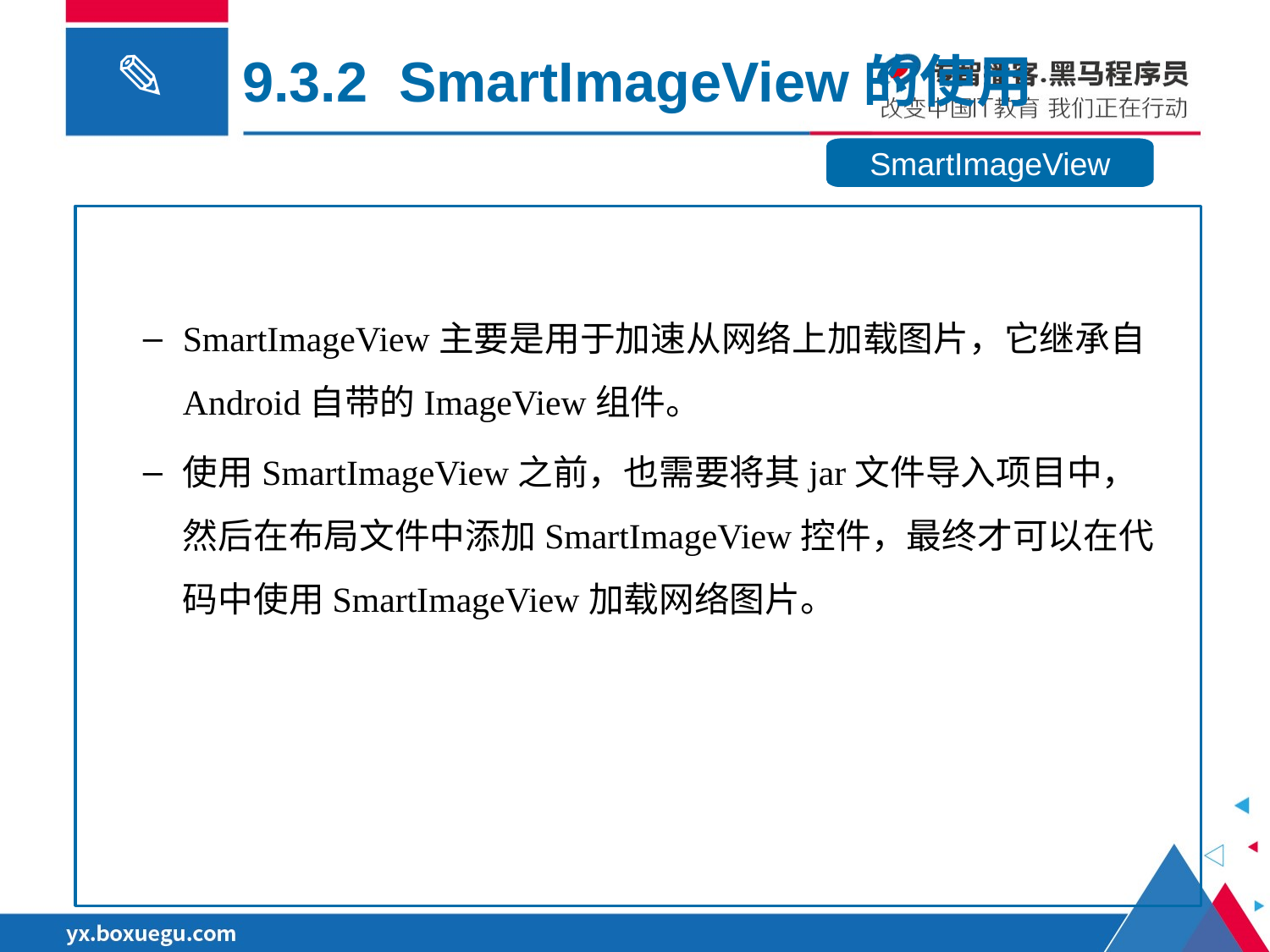

9.3.2  SmartImageView的使用

SmartImageView

SmartImageView主要是用于加速从网络上加载图片，它继承自Android自带的ImageView组件。
使用SmartImageView之前，也需要将其jar文件导入项目中，然后在布局文件中添加SmartImageView控件，最终才可以在代码中使用SmartImageView加载网络图片。